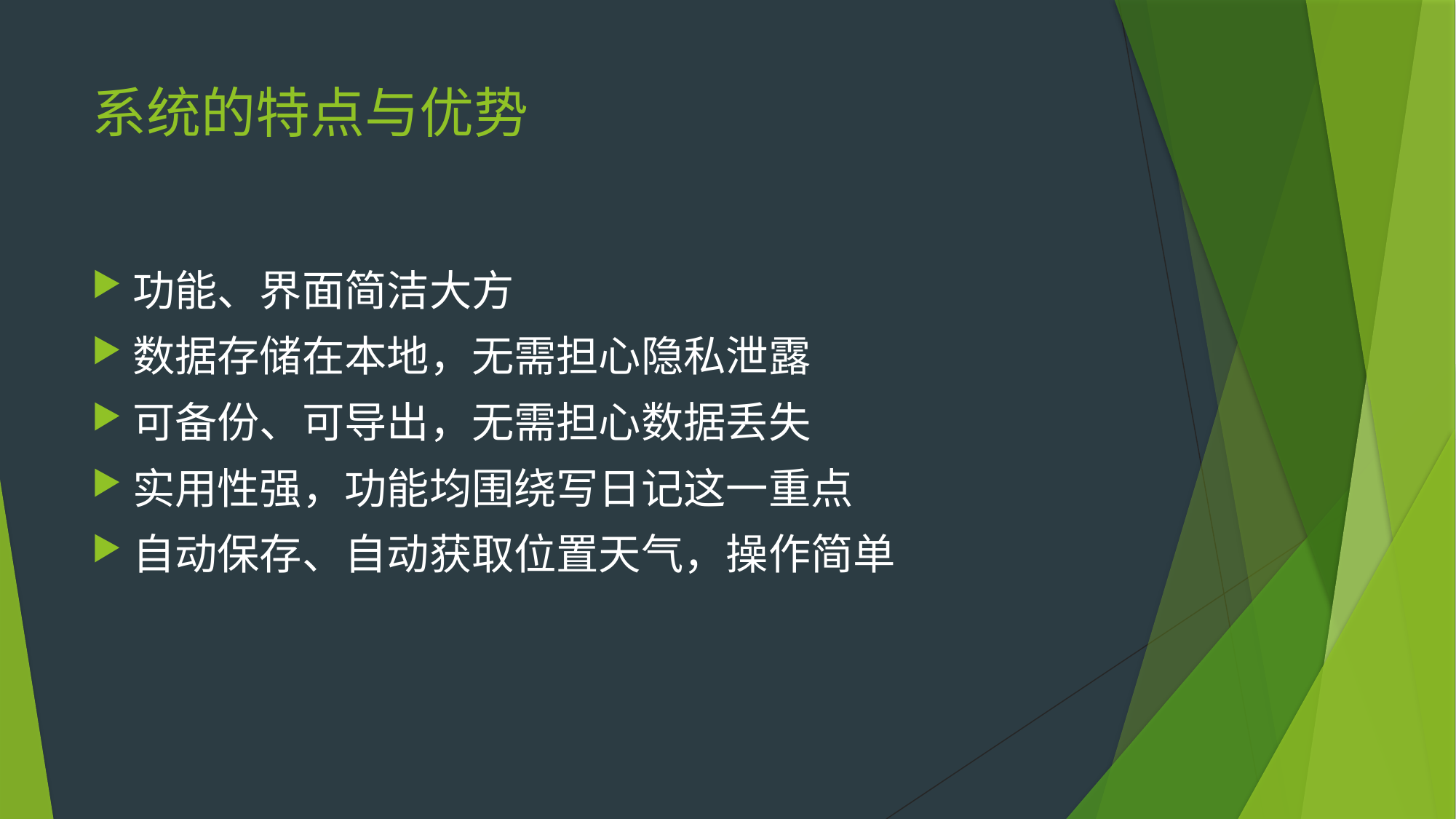

# 系统的特点与优势
功能、界面简洁大方
数据存储在本地，无需担心隐私泄露
可备份、可导出，无需担心数据丢失
实用性强，功能均围绕写日记这一重点
自动保存、自动获取位置天气，操作简单